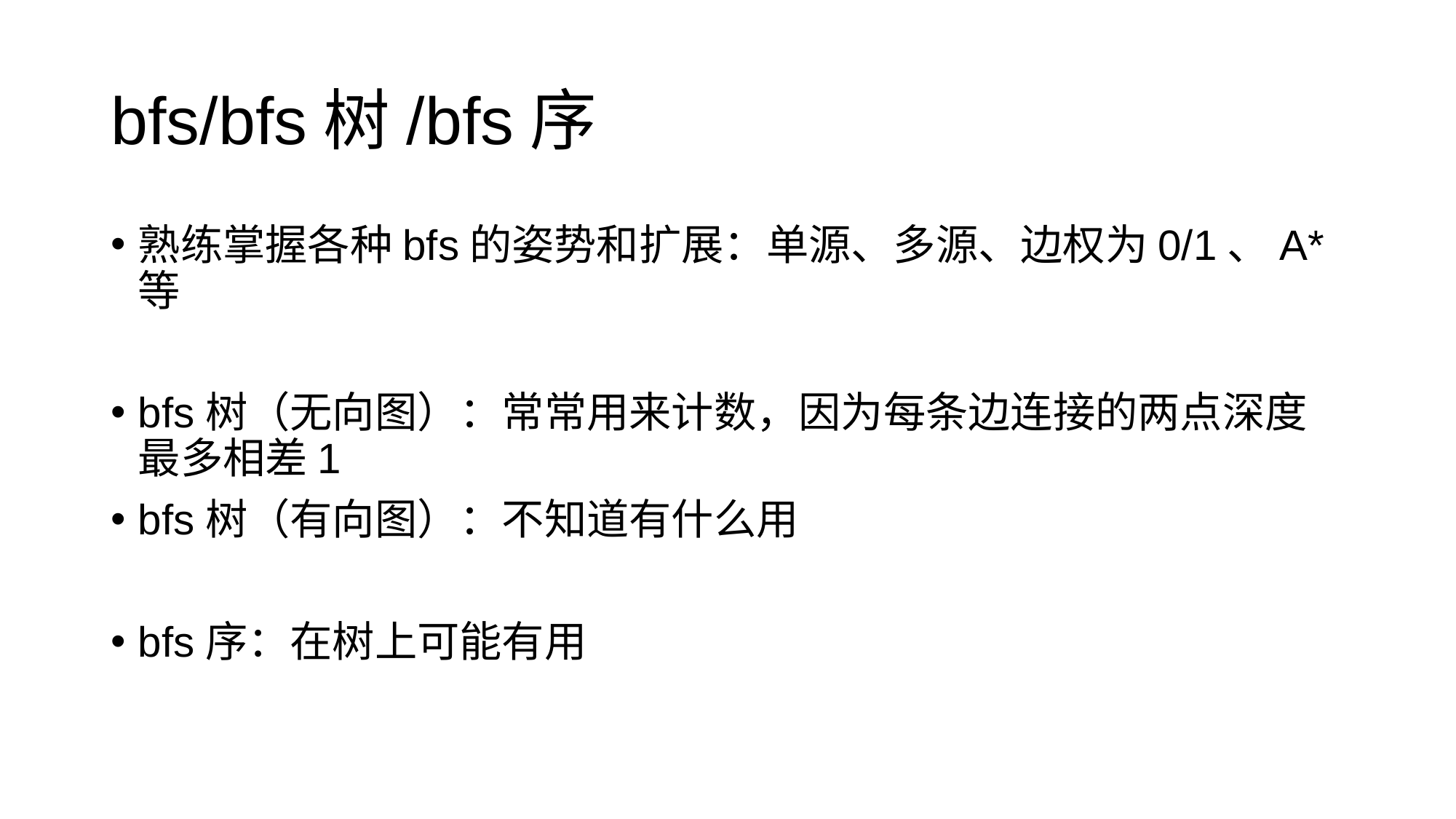

# bfs/bfs树/bfs序
熟练掌握各种bfs的姿势和扩展：单源、多源、边权为0/1、A*等

bfs树（无向图）：常常用来计数，因为每条边连接的两点深度最多相差1
bfs树（有向图）：不知道有什么用

bfs序：在树上可能有用